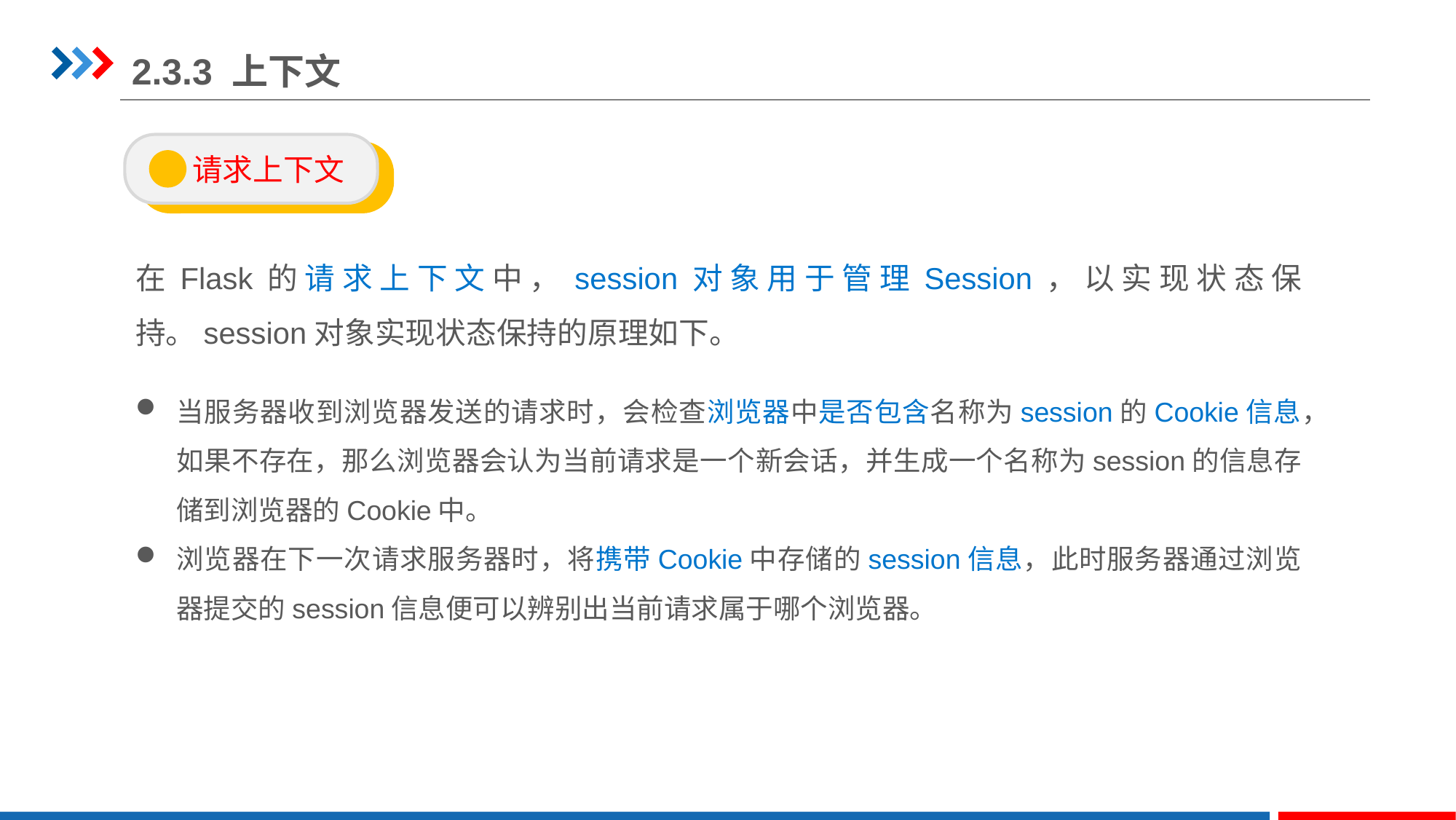

2.3.3 上下文
    请求上下文

在Flask的请求上下文中，session对象用于管理Session，以实现状态保持。session对象实现状态保持的原理如下。
当服务器收到浏览器发送的请求时，会检查浏览器中是否包含名称为session的Cookie信息，如果不存在，那么浏览器会认为当前请求是一个新会话，并生成一个名称为session的信息存储到浏览器的Cookie中。
浏览器在下一次请求服务器时，将携带Cookie中存储的session信息，此时服务器通过浏览器提交的session信息便可以辨别出当前请求属于哪个浏览器。